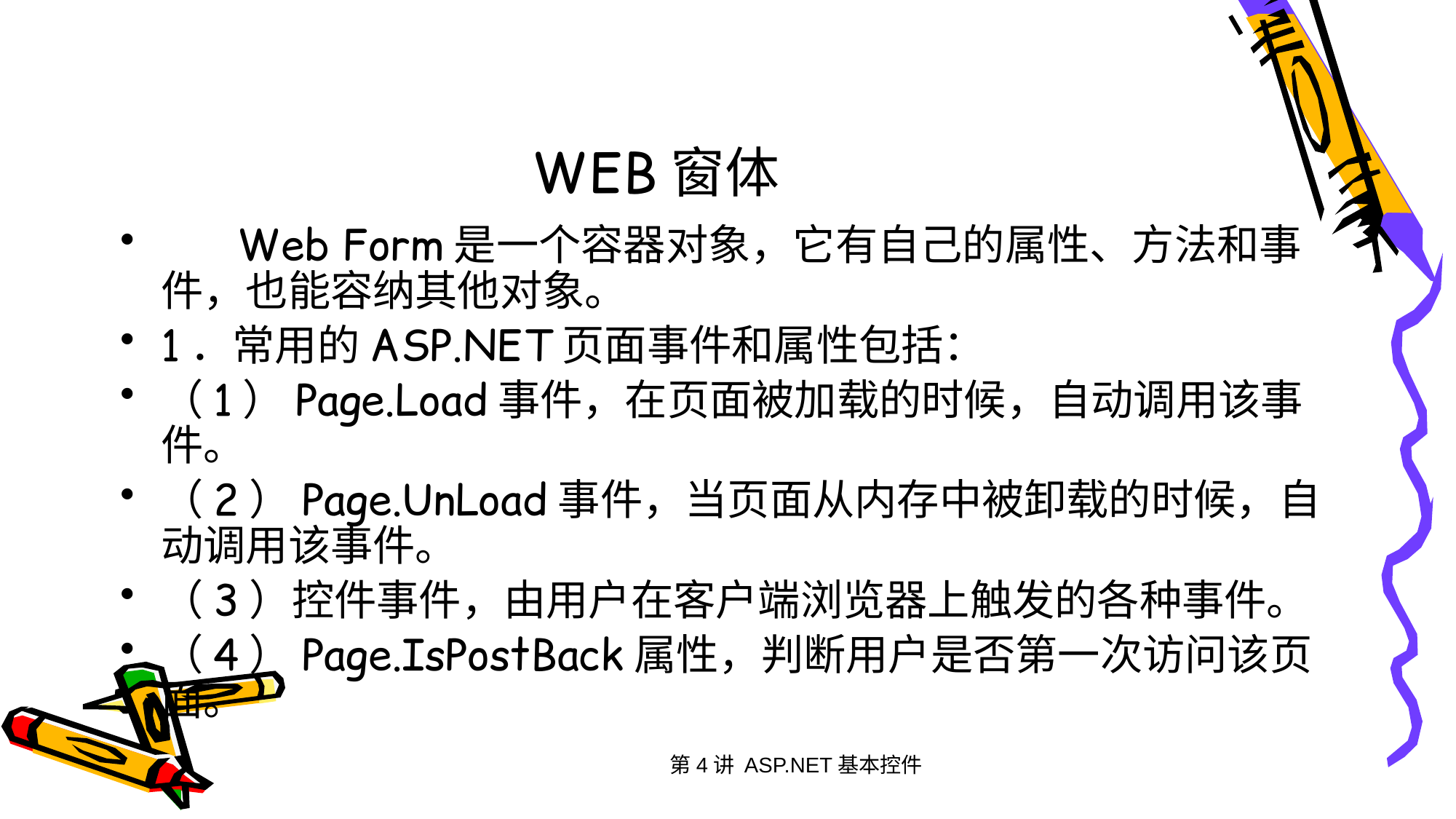

# WEB窗体
      Web Form是一个容器对象，它有自己的属性、方法和事件，也能容纳其他对象。
1．常用的ASP.NET页面事件和属性包括：
（1）Page.Load事件，在页面被加载的时候，自动调用该事件。
（2）Page.UnLoad事件，当页面从内存中被卸载的时候，自动调用该事件。
（3）控件事件，由用户在客户端浏览器上触发的各种事件。
（4）Page.IsPostBack属性，判断用户是否第一次访问该页面。
第4讲 ASP.NET基本控件